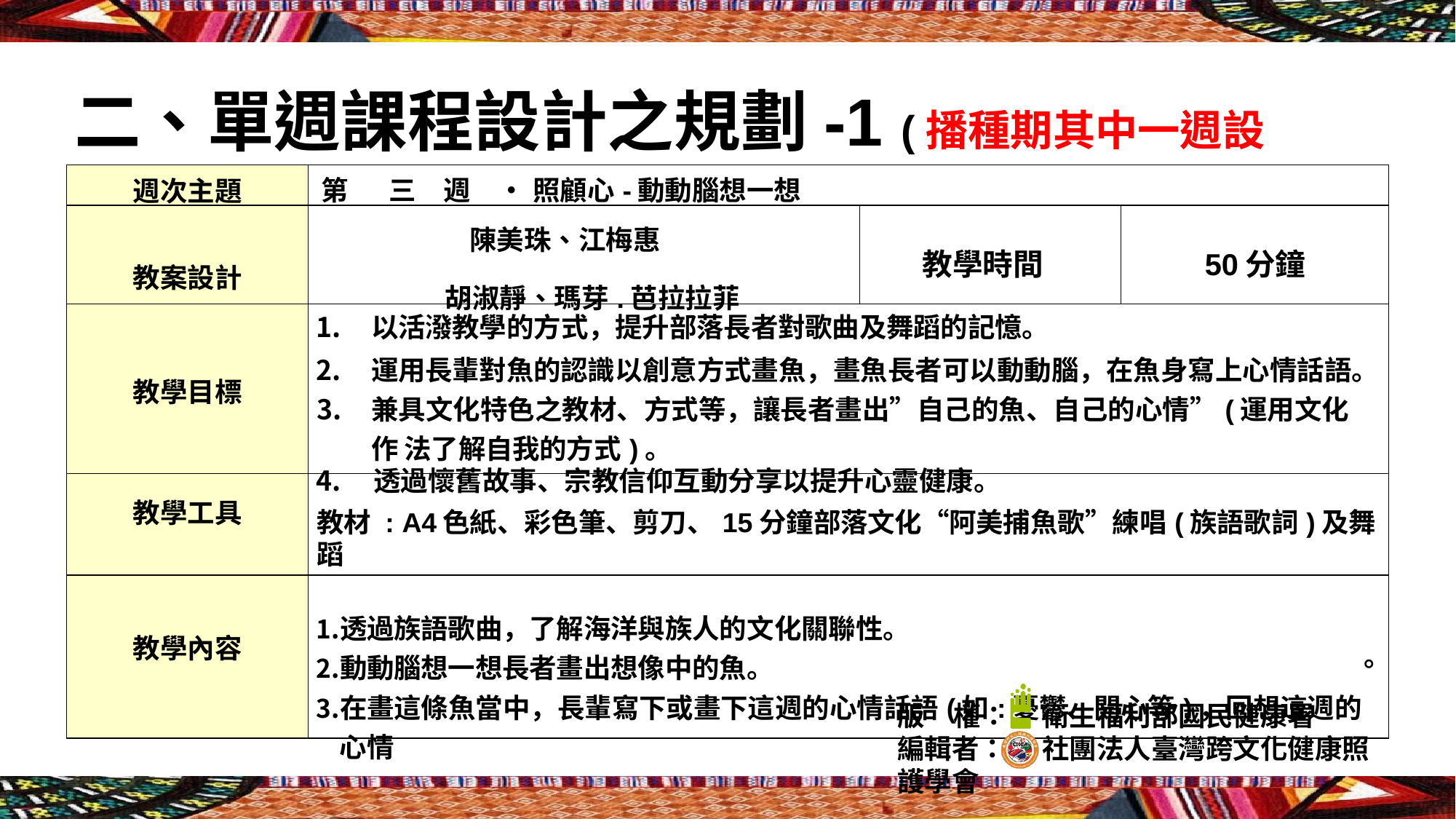

# 二、單週課程設計之規劃-1 (播種期其中一週設計)
| 週次主題 | 第 三 週 ‧ 照顧心-動動腦想一想 |  |  |
| --- | --- | --- | --- |
| 教案設計 | 陳美珠、江梅惠 胡淑靜、瑪芽.芭拉拉菲 | 教學時間 | 50分鐘 |
| 教學目標 | 以活潑教學的方式，提升部落長者對歌曲及舞蹈的記憶。 運用長輩對魚的認識以創意方式畫魚，畫魚長者可以動動腦，在魚身寫上心情話語。 兼具文化特色之教材、方式等，讓長者畫出”自己的魚、自己的心情”(運用文化作 法了解自我的方式)。 透過懷舊故事、宗教信仰互動分享以提升心靈健康。 |  |  |
| 教學工具 | 教材 : A4色紙、彩色筆、剪刀、15分鐘部落文化“阿美捕魚歌”練唱(族語歌詞)及舞蹈 |  |  |
| 教學內容 | 透過族語歌曲，了解海洋與族人的文化關聯性。 動動腦想一想長者畫出想像中的魚。 在畫這條魚當中，長輩寫下或畫下這週的心情話語(如:憂鬱、開心等)，回想這週的心情 |  |  |
。
版	權：	衛生福利部國民健康署
編輯者：	社團法人臺灣跨文化健康照護學會